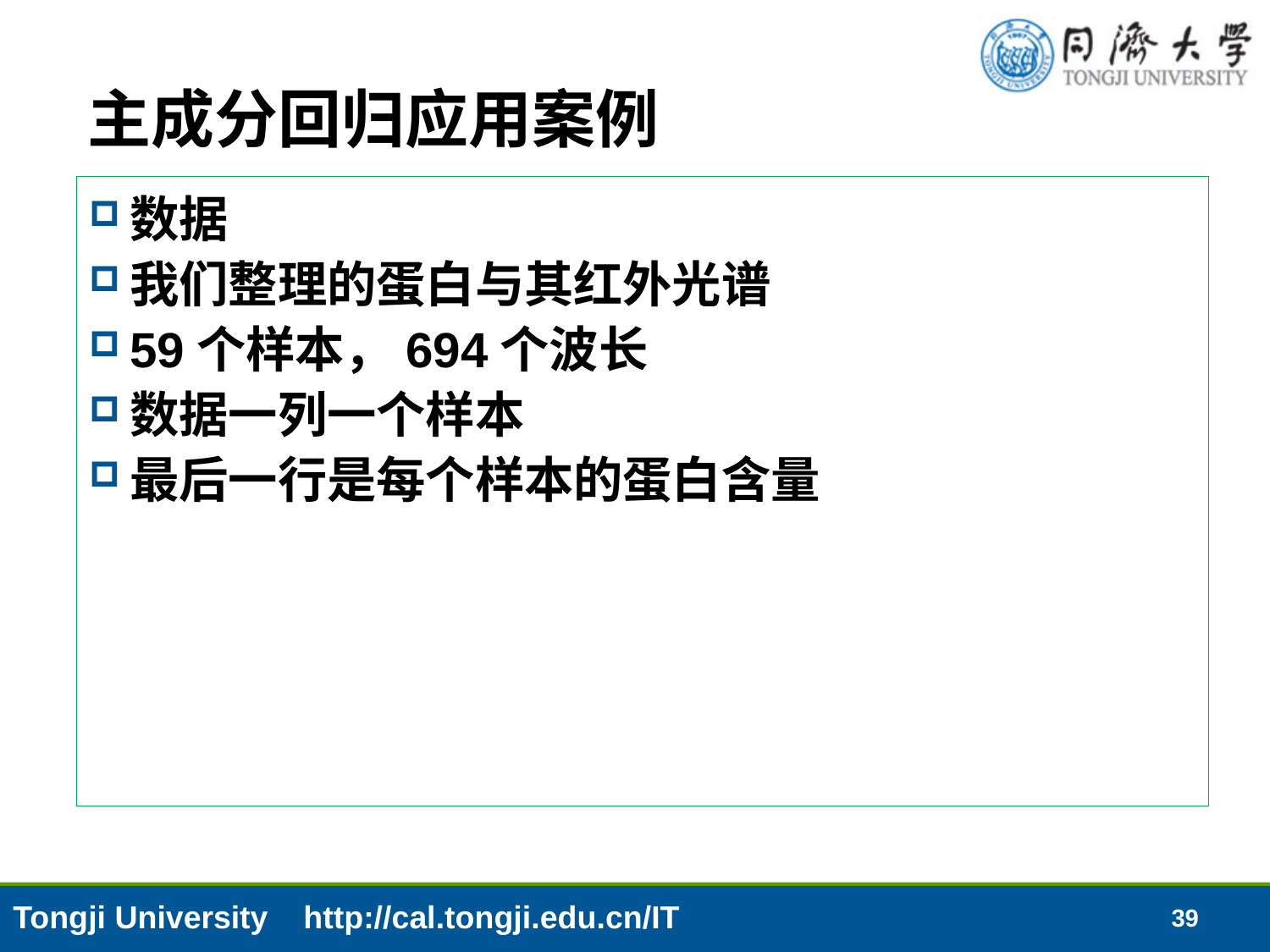

# 主成分回归应用案例
数据
我们整理的蛋白与其红外光谱
59个样本，694个波长
数据一列一个样本
最后一行是每个样本的蛋白含量